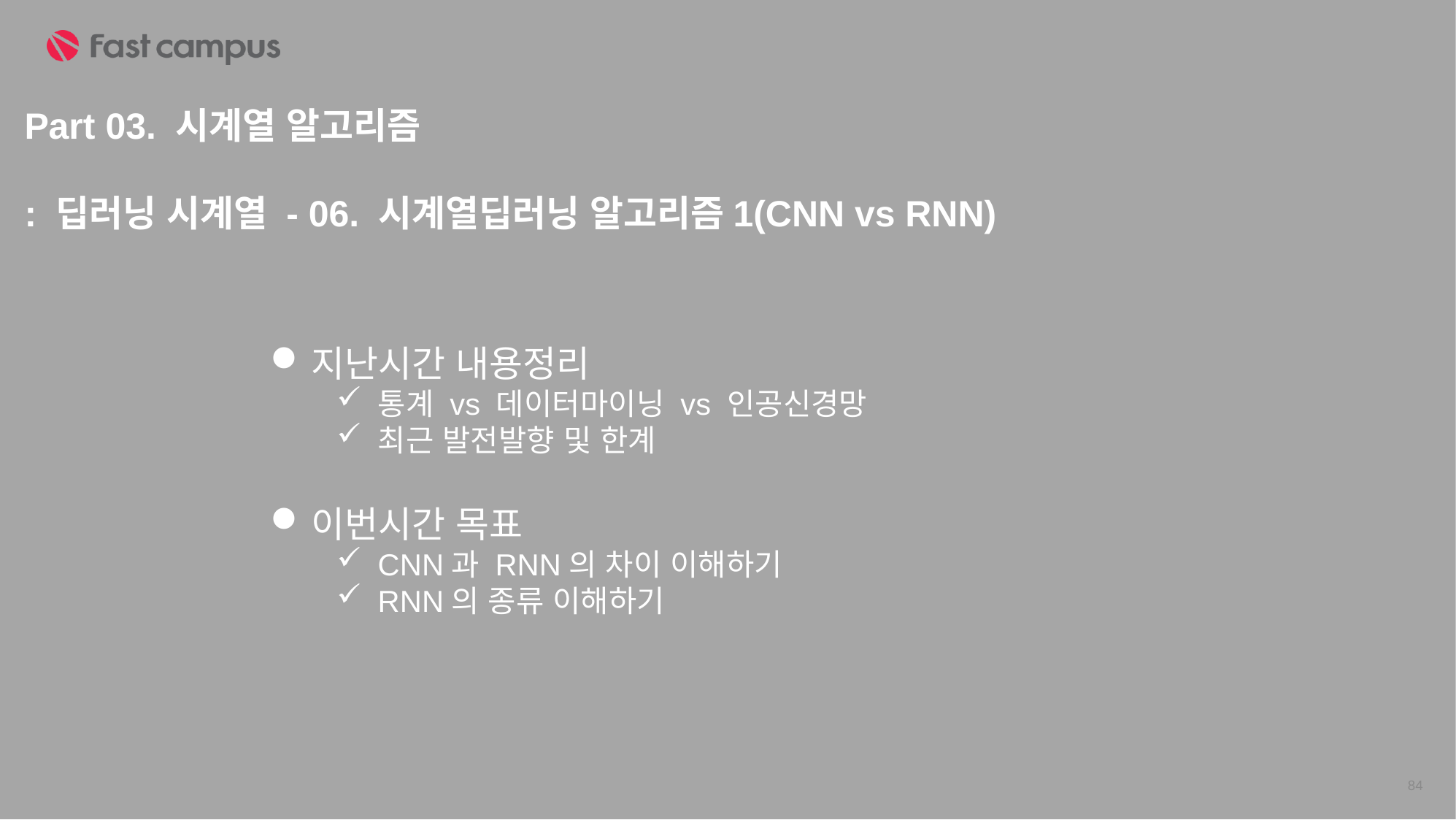

Part 03. 시계열 알고리즘

: 딥러닝 시계열 - 06. 시계열딥러닝 알고리즘1(CNN vs RNN)
지난시간 내용정리
통계 vs 데이터마이닝 vs 인공신경망
최근 발전발향 및 한계

이번시간 목표
CNN과 RNN의 차이 이해하기
RNN의 종류 이해하기
84